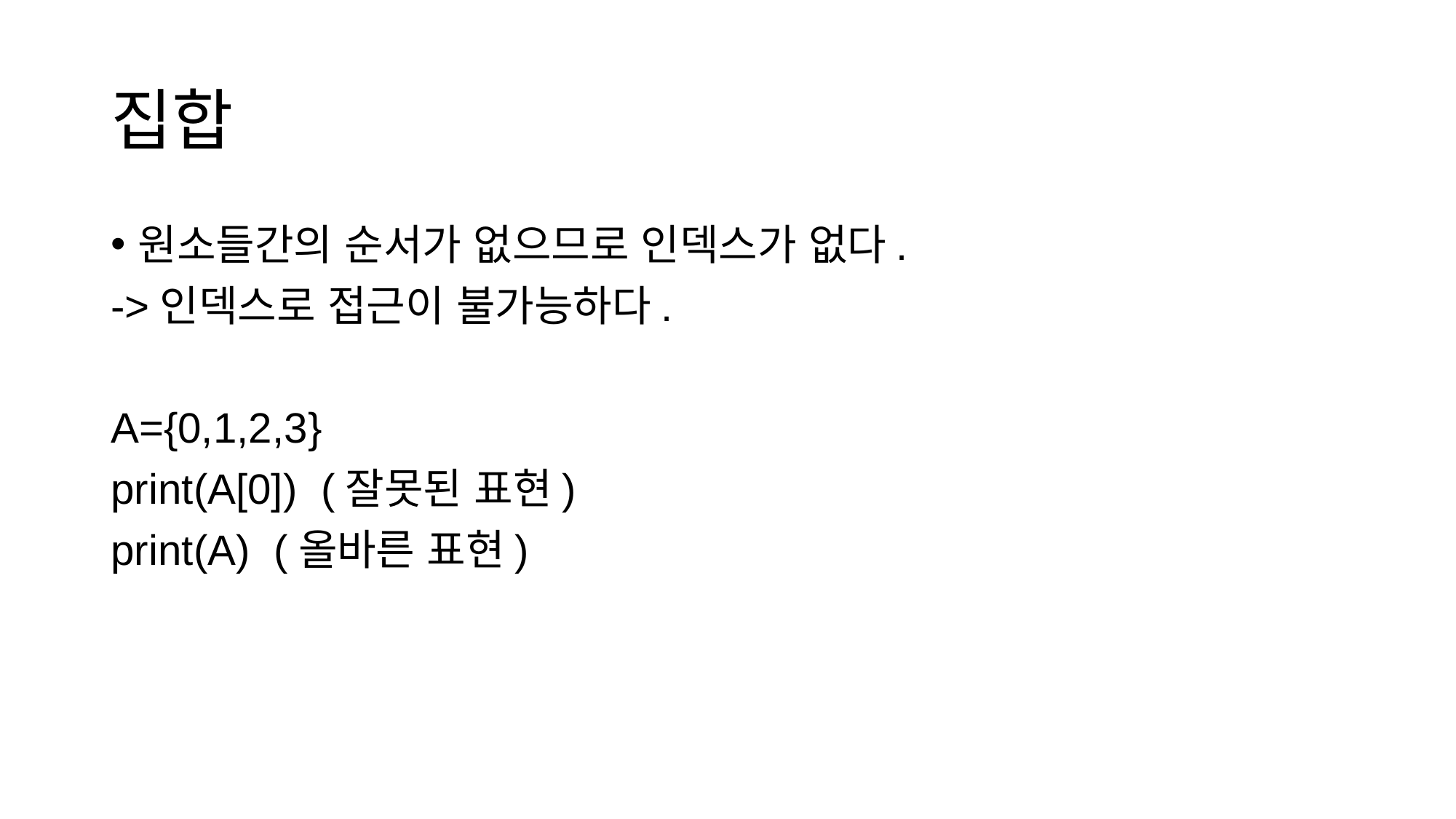

# 집합
원소들간의 순서가 없으므로 인덱스가 없다.
->인덱스로 접근이 불가능하다.

A={0,1,2,3}
print(A[0])  (잘못된 표현)
print(A)  (올바른 표현)